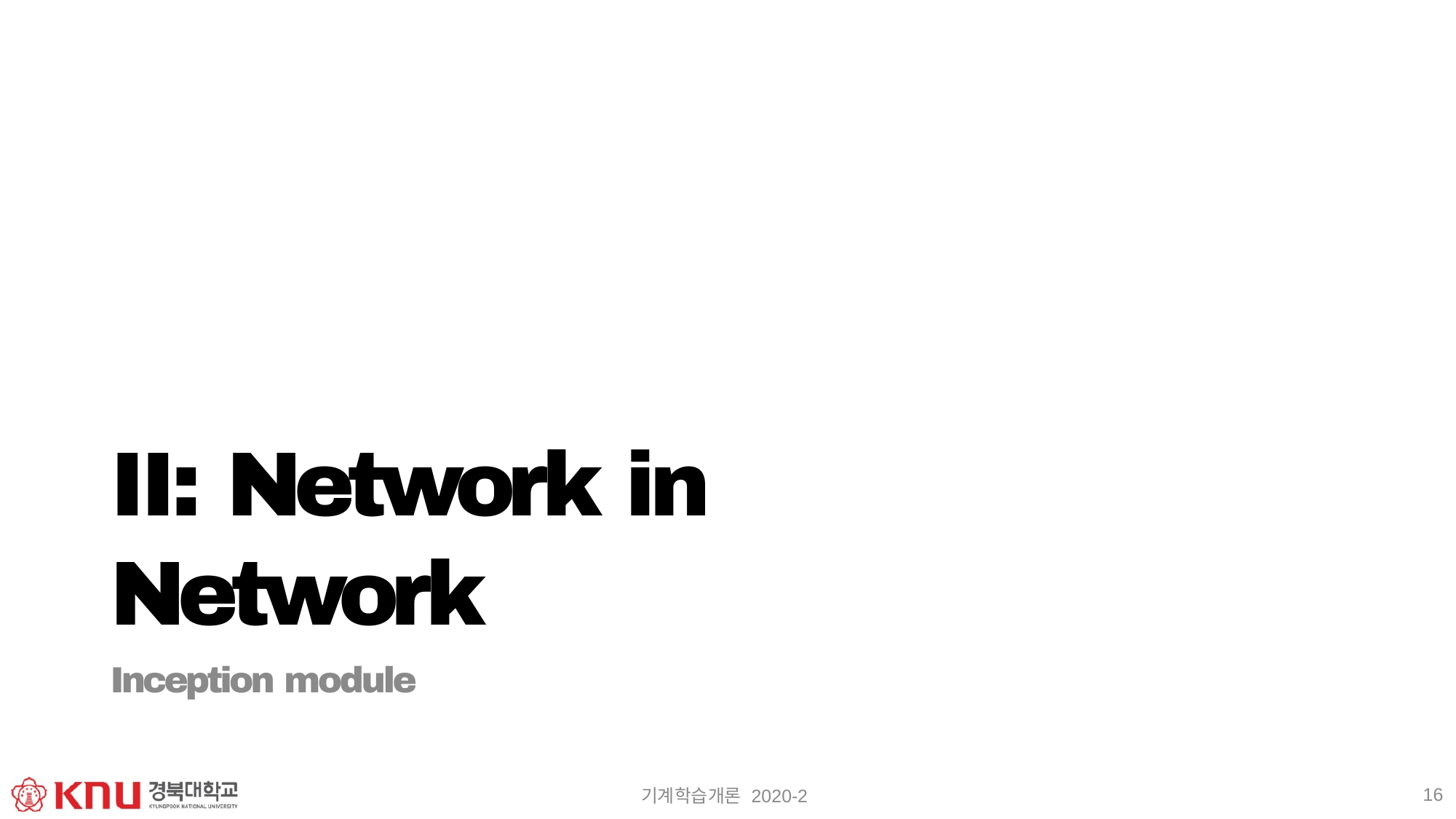

II: Network in Network
Inception module
16
기계학습개론 2020-2